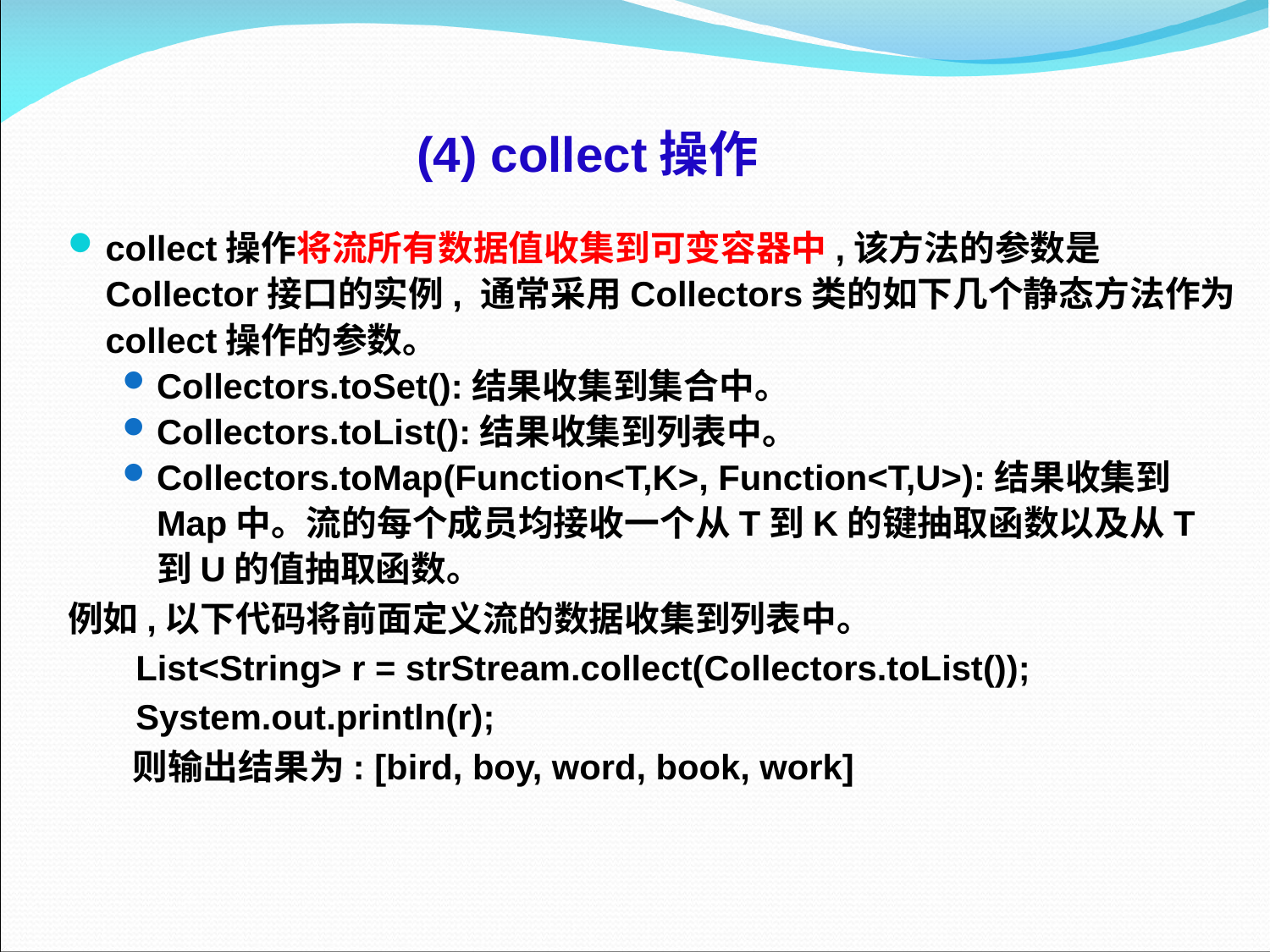

# (4) collect操作
collect操作将流所有数据值收集到可变容器中,该方法的参数是Collector接口的实例, 通常采用Collectors类的如下几个静态方法作为collect操作的参数。
Collectors.toSet():结果收集到集合中。
Collectors.toList():结果收集到列表中。
Collectors.toMap(Function<T,K>, Function<T,U>):结果收集到Map中。流的每个成员均接收一个从T到K的键抽取函数以及从T到U的值抽取函数。
例如,以下代码将前面定义流的数据收集到列表中。
       List<String> r = strStream.collect(Collectors.toList());
       System.out.println(r);
       则输出结果为: [bird, boy, word, book, work]